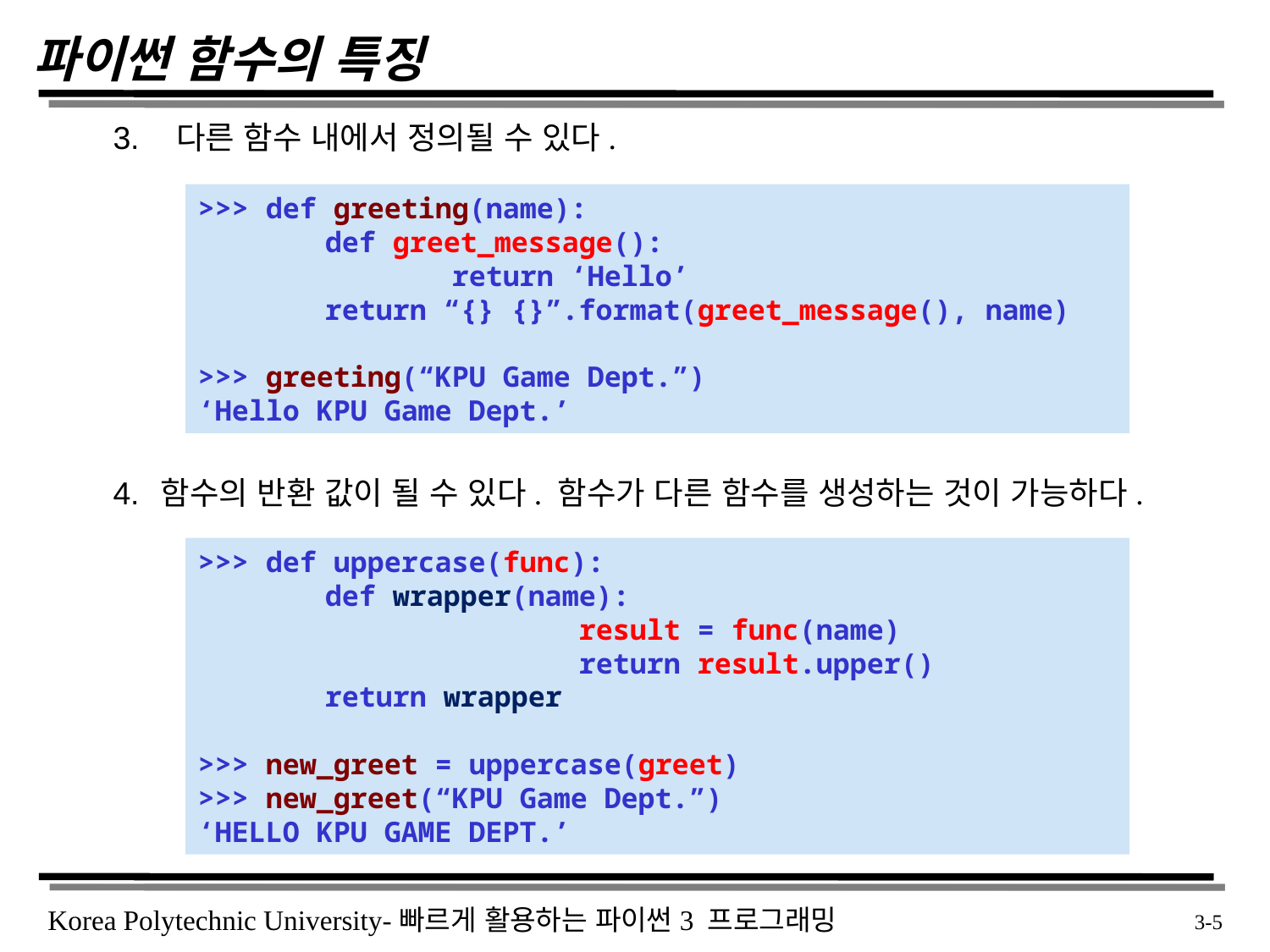

# 파이썬 함수의 특징
다른 함수 내에서 정의될 수 있다.

함수의 반환 값이 될 수 있다. 함수가 다른 함수를 생성하는 것이 가능하다.

>>> def greeting(name):
	def greet_message():
		return ‘Hello’
	return “{} {}”.format(greet_message(), name)

>>> greeting(“KPU Game Dept.”)
‘Hello KPU Game Dept.’
>>> def uppercase(func):
	def wrapper(name):
        		result = func(name)
        		return result.upper()
    	return wrapper

>>> new_greet = uppercase(greet)
>>> new_greet(“KPU Game Dept.”)
‘HELLO KPU GAME DEPT.’
 3-5